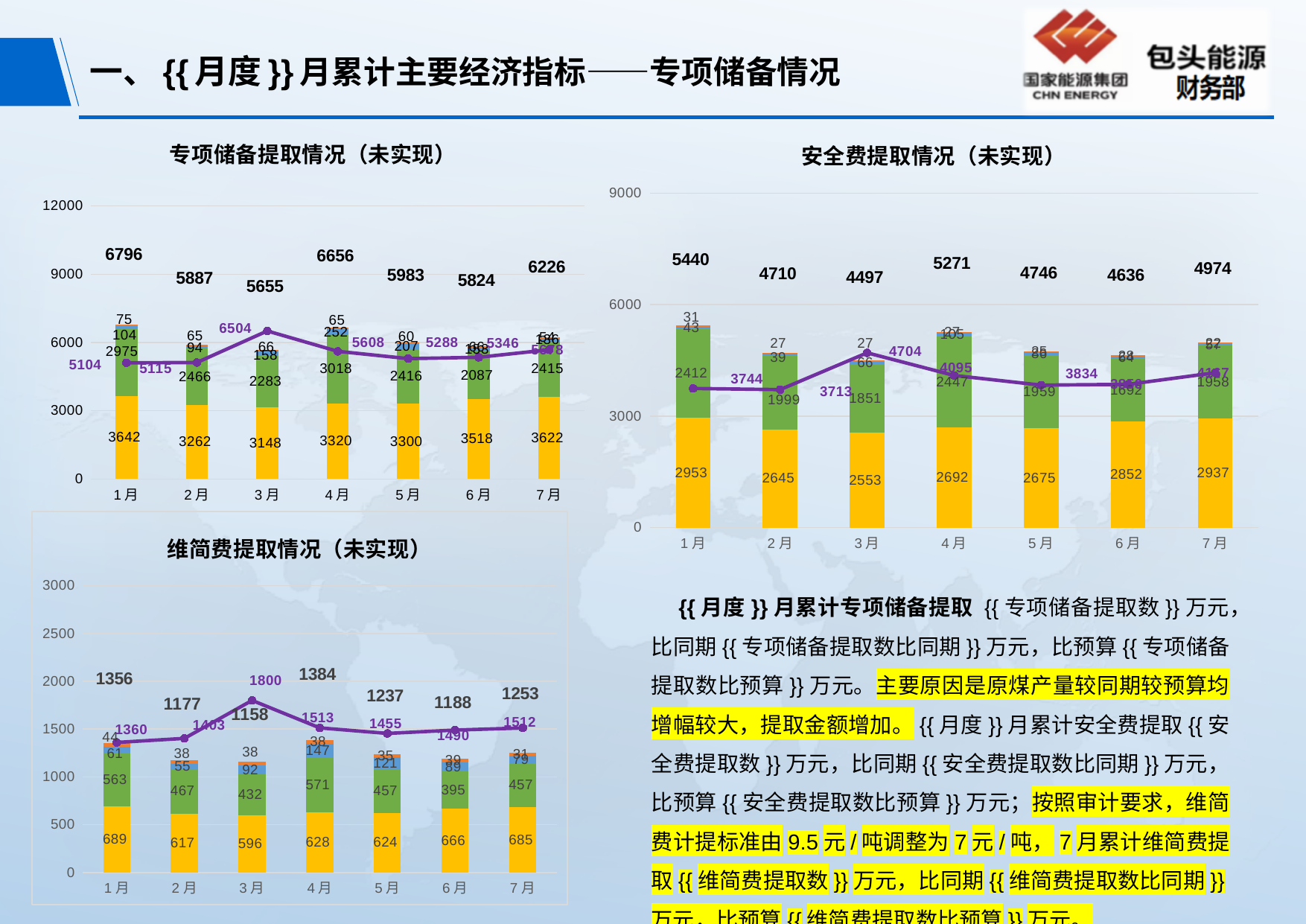

# 一、{{月度}}月累计主要经济指标——专项储备情况

### Chart: 专项储备提取情况（未实现）

| Category | 万利一矿 | 李家壕煤矿 | 水泉露天煤矿 | 神山露天煤矿 | 2024年 | 2023年 |
|---|---|---|---|---|---|---|
| 1月 | 3641.96 | 2975.34 | 104.16 | 74.83 | 6796.29 | 5104.27 |
| 2月 | 3261.65 | 2465.82 | 94.08 | 65.45 | 5887.0 | 5115.45 |
| 3月 | 3148.19 | 2283.44 | 157.59 | 65.52 | 5654.74 | 6503.71 |
| 4月 | 3320.12 | 3018.26 | 252.39 | 64.78 | 6655.55 | 5607.54 |
| 5月 | 3299.63 | 2415.9 | 207.48 | 60.07 | 5983.08 | 5288.46 |
| 6月 | 3517.97 | 2086.83 | 153.4 | 66.02 | 5824.22 | 5345.55 |
| 7月 | 3621.9263 | 2414.7495 | 135.83404 | 53.927175 | 6226.437015 | 5678.18 |

### Chart: 安全费提取情况（未实现）

| Category | 万利一矿 | 李家壕煤矿 | 水泉露天煤矿 | 神山露天煤矿 | 2024年 | 2023年 |
|---|---|---|---|---|---|---|
| 1月 | 2952.94 | 2412.44 | 43.4 | 31.18 | 5439.96 | 3744.04 |
| 2月 | 2644.58 | 1999.31 | 39.2 | 27.27 | 4710.36 | 3712.95 |
| 3月 | 2552.59 | 1851.44 | 65.66 | 27.3 | 4496.99 | 4703.63 |
| 4月 | 2691.99 | 2447.24 | 105.16 | 26.99 | 5271.38 | 4094.86 |
| 5月 | 2675.38 | 1958.84 | 86.45 | 25.03 | 4745.7 | 3833.83 |
| 6月 | 2852.41 | 1692.02 | 63.92 | 27.51 | 4635.86 | 3855.85 |
| 7月 | 2936.697 | 1957.905 | 56.59754 | 22.469675 | 4973.669215 | 4166.58 |

### Chart: 维简费提取情况（未实现）

| Category | 万利一矿 | 李家壕矿 | 水泉露天矿 | 神山露天矿 | 2024年 | 2023年 |
|---|---|---|---|---|---|---|
| 1月 | 689.02 | 562.9 | 60.76 | 43.65 | 1356.33 | 1360.23 |
| 2月 | 617.07 | 466.51 | 54.88 | 38.18 | 1176.64 | 1402.5 |
| 3月 | 595.6 | 432.0 | 91.93 | 38.22 | 1157.75 | 1800.08 |
| 4月 | 628.13 | 571.02 | 147.23 | 37.79 | 1384.17 | 1512.68 |
| 5月 | 624.25 | 457.06 | 121.03 | 35.04 | 1237.38 | 1454.63 |
| 6月 | 665.56 | 394.81 | 89.48 | 38.51 | 1188.36 | 1489.7 |
| 7月 | 685.2293 | 456.8445 | 79.2365 | 31.4575 | 1252.7678 | 1511.6 |
    {{月度}}月累计专项储备提取 {{专项储备提取数}}万元，比同期{{专项储备提取数比同期}}万元，比预算{{专项储备提取数比预算}}万元。主要原因是原煤产量较同期较预算均增幅较大，提取金额增加。{{月度}}月累计安全费提取{{安全费提取数}}万元，比同期{{安全费提取数比同期}}万元，比预算{{安全费提取数比预算}}万元；按照审计要求，维简费计提标准由9.5元/吨调整为7元/吨，7月累计维简费提取{{维简费提取数}}万元，比同期{{维简费提取数比同期}}万元，比预算{{维简费提取数比预算}}万元。
19